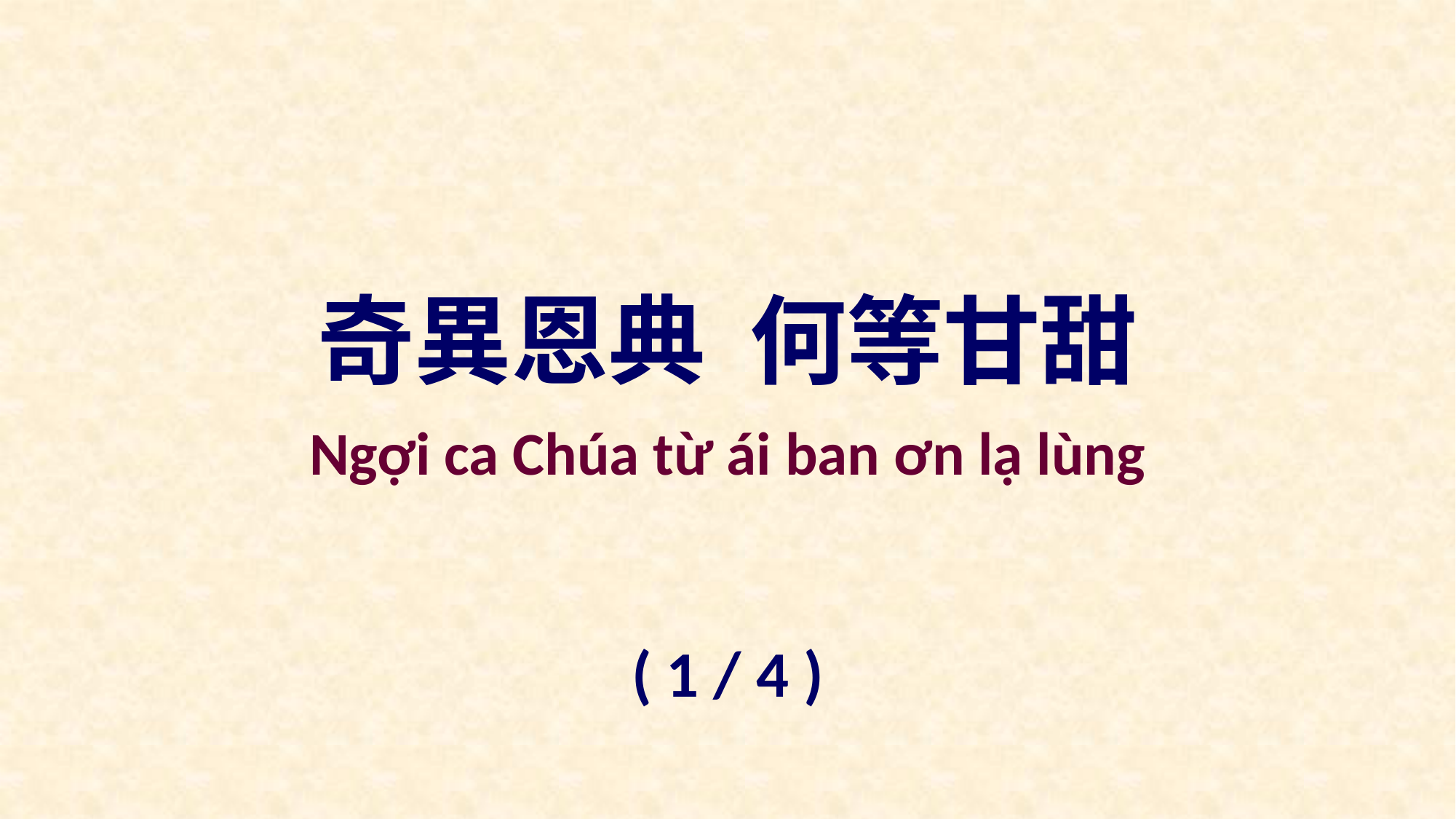

奇異恩典  何等甘甜
Ngợi ca Chúa từ ái ban ơn lạ lùng
( 1 / 4 )